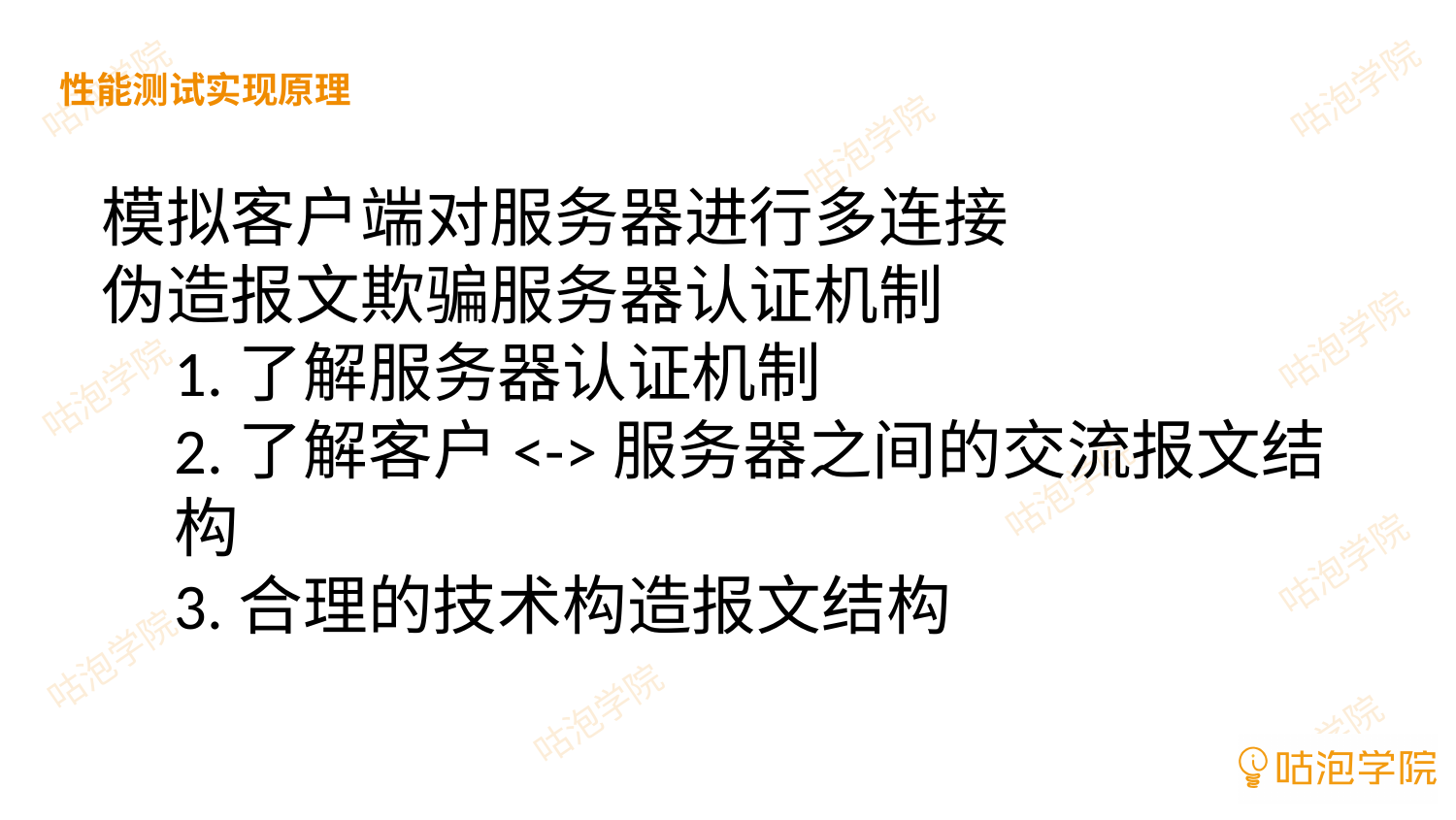

性能测试实现原理

模拟客户端对服务器进行多连接
伪造报文欺骗服务器认证机制
1.了解服务器认证机制
2.了解客户<->服务器之间的交流报文结构
3.合理的技术构造报文结构